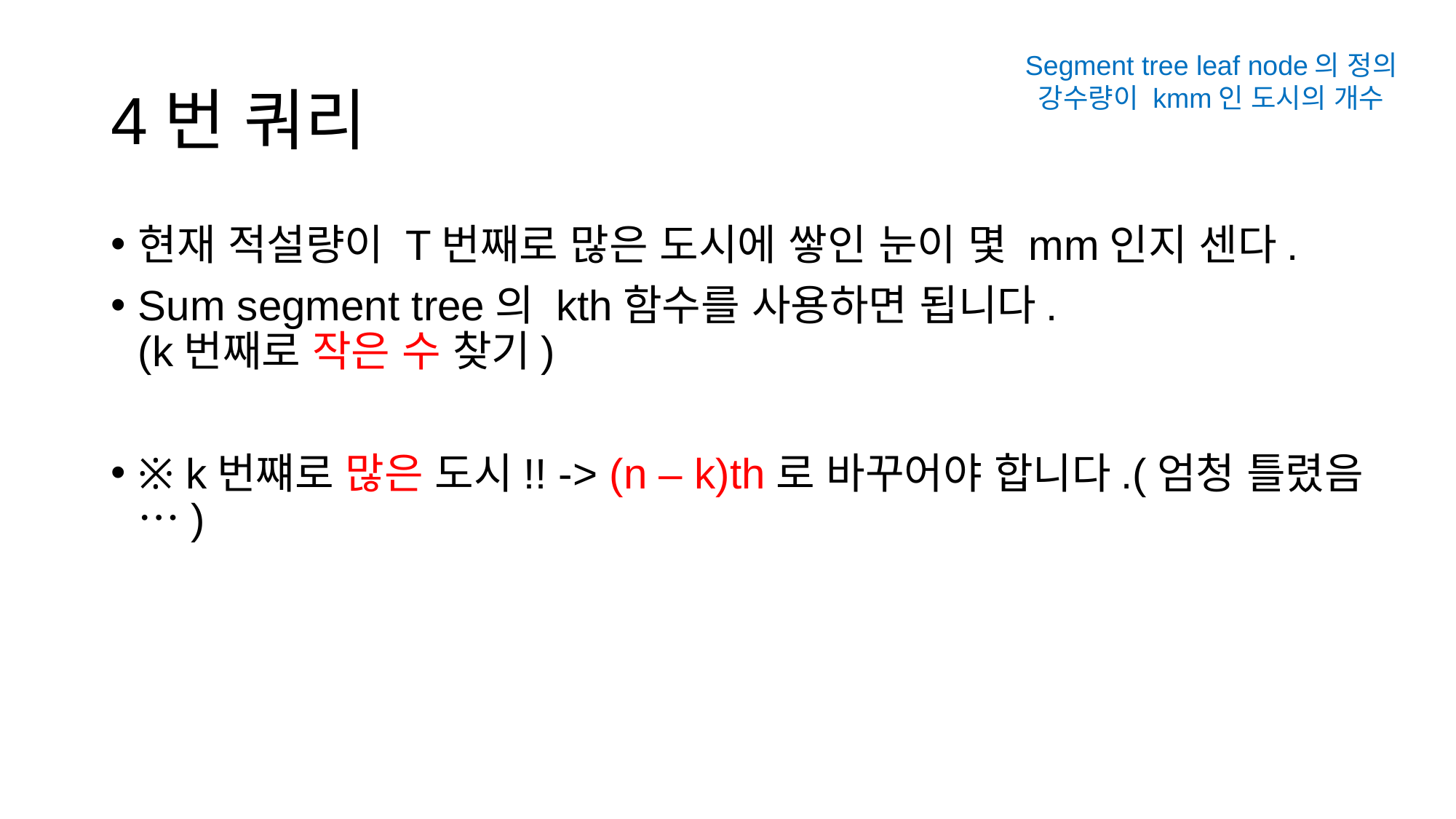

Segment tree leaf node의 정의
강수량이 kmm인 도시의 개수
# 4번 쿼리
현재 적설량이 T번째로 많은 도시에 쌓인 눈이 몇 mm인지 센다.
Sum segment tree의 kth함수를 사용하면 됩니다.
(k번째로 작은 수 찾기)

※ k번쨰로 많은 도시!! -> (n – k)th로 바꾸어야 합니다.(엄청 틀렸음…)